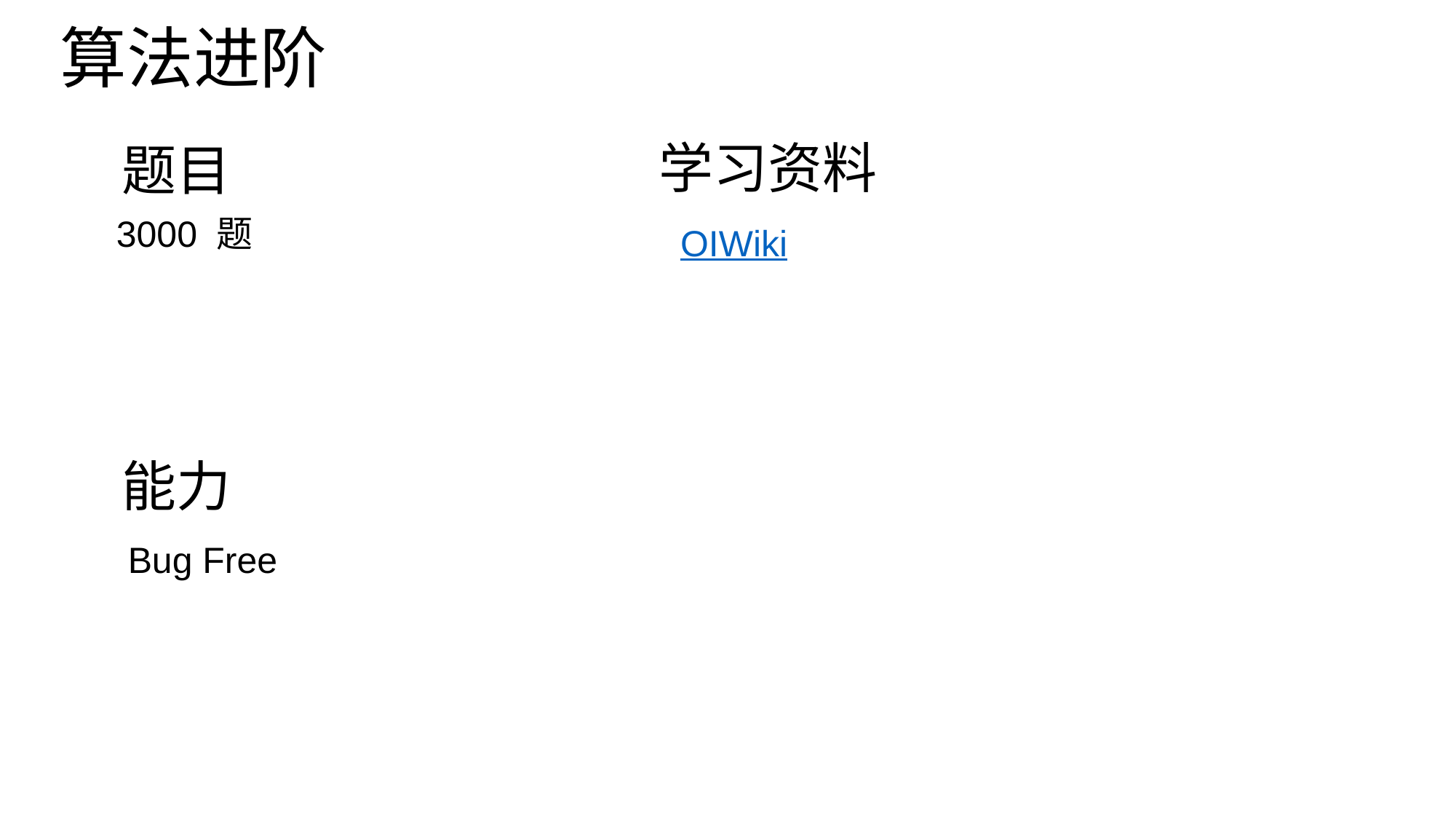

算法进阶
学习资料
题目
3000 题
OIWiki

能力
Bug Free